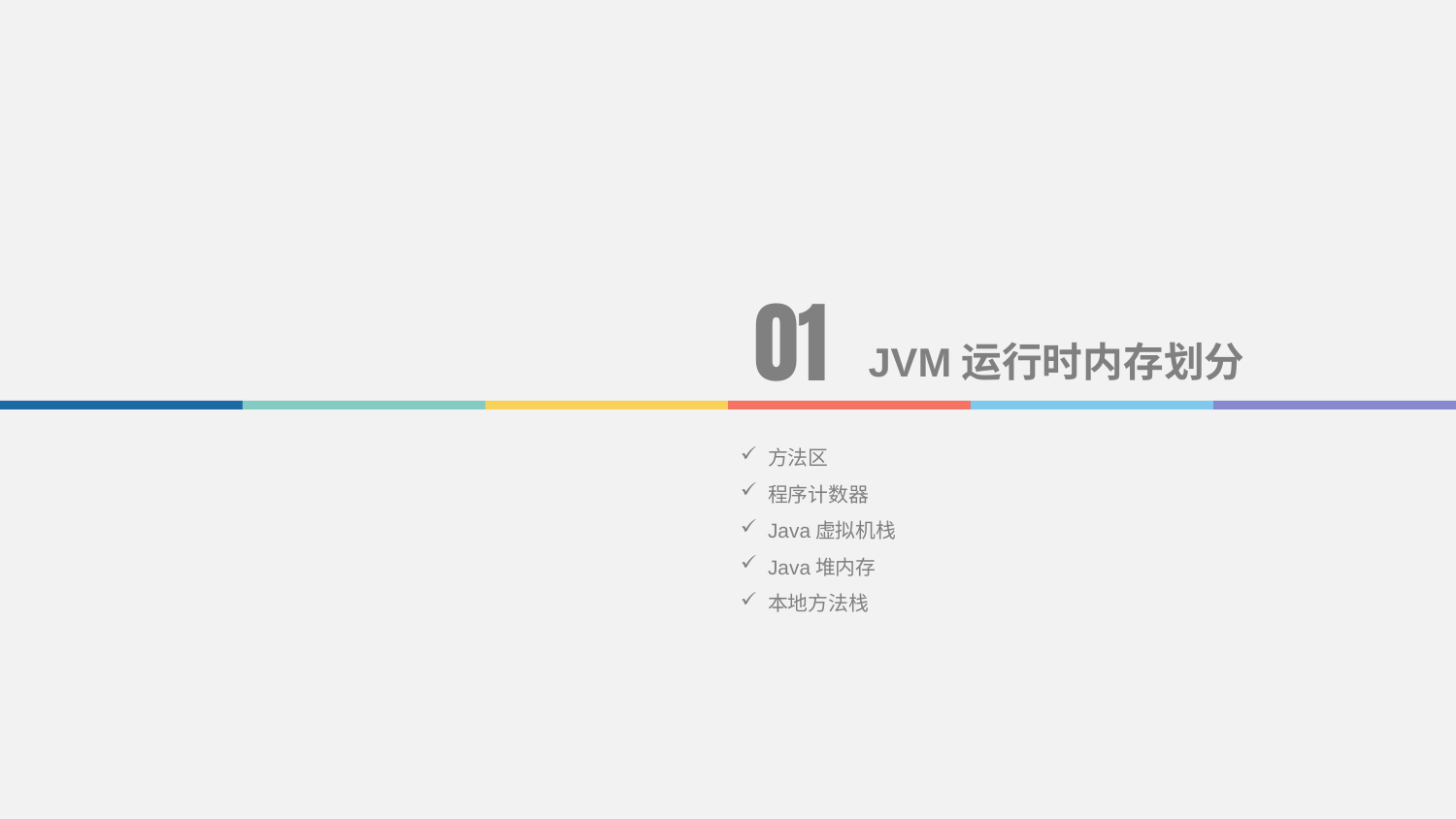

https://www.ypppt.com/
01
JVM运行时内存划分

方法区
程序计数器
Java虚拟机栈
Java堆内存
本地方法栈